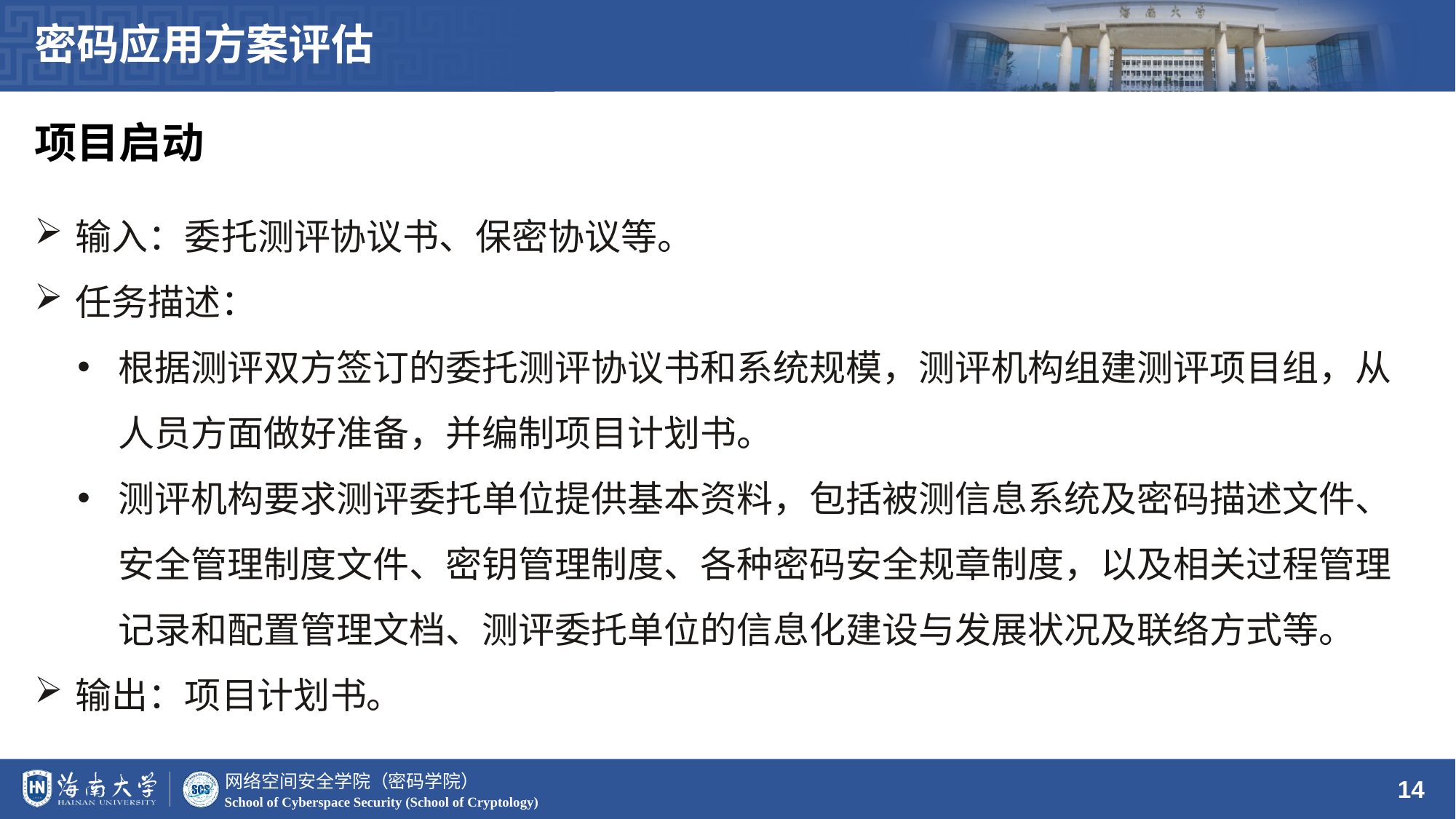

密码应用方案评估
项目启动
输入：委托测评协议书、保密协议等。
任务描述：
根据测评双方签订的委托测评协议书和系统规模，测评机构组建测评项目组，从人员方面做好准备，并编制项目计划书。
测评机构要求测评委托单位提供基本资料，包括被测信息系统及密码描述文件、安全管理制度文件、密钥管理制度、各种密码安全规章制度，以及相关过程管理记录和配置管理文档、测评委托单位的信息化建设与发展状况及联络方式等。
输出：项目计划书。
14